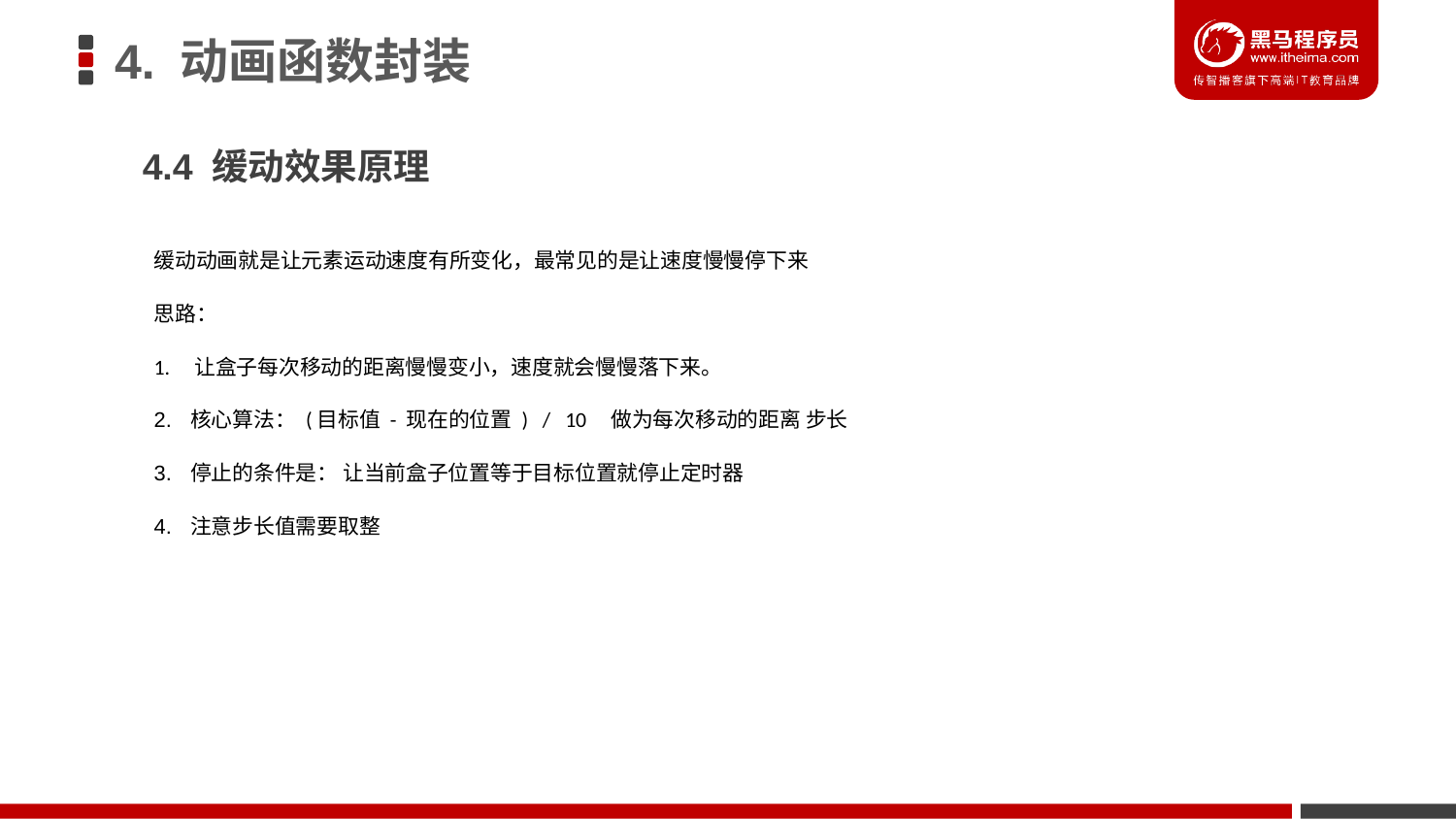

# 4. 动画函数封装
4.4 缓动效果原理
缓动动画就是让元素运动速度有所变化，最常见的是让速度慢慢停下来
思路：
1.    让盒子每次移动的距离慢慢变小，速度就会慢慢落下来。
核心算法： (目标值 - 现在的位置 )   /   10    做为每次移动的距离 步长
停止的条件是： 让当前盒子位置等于目标位置就停止定时器
注意步长值需要取整